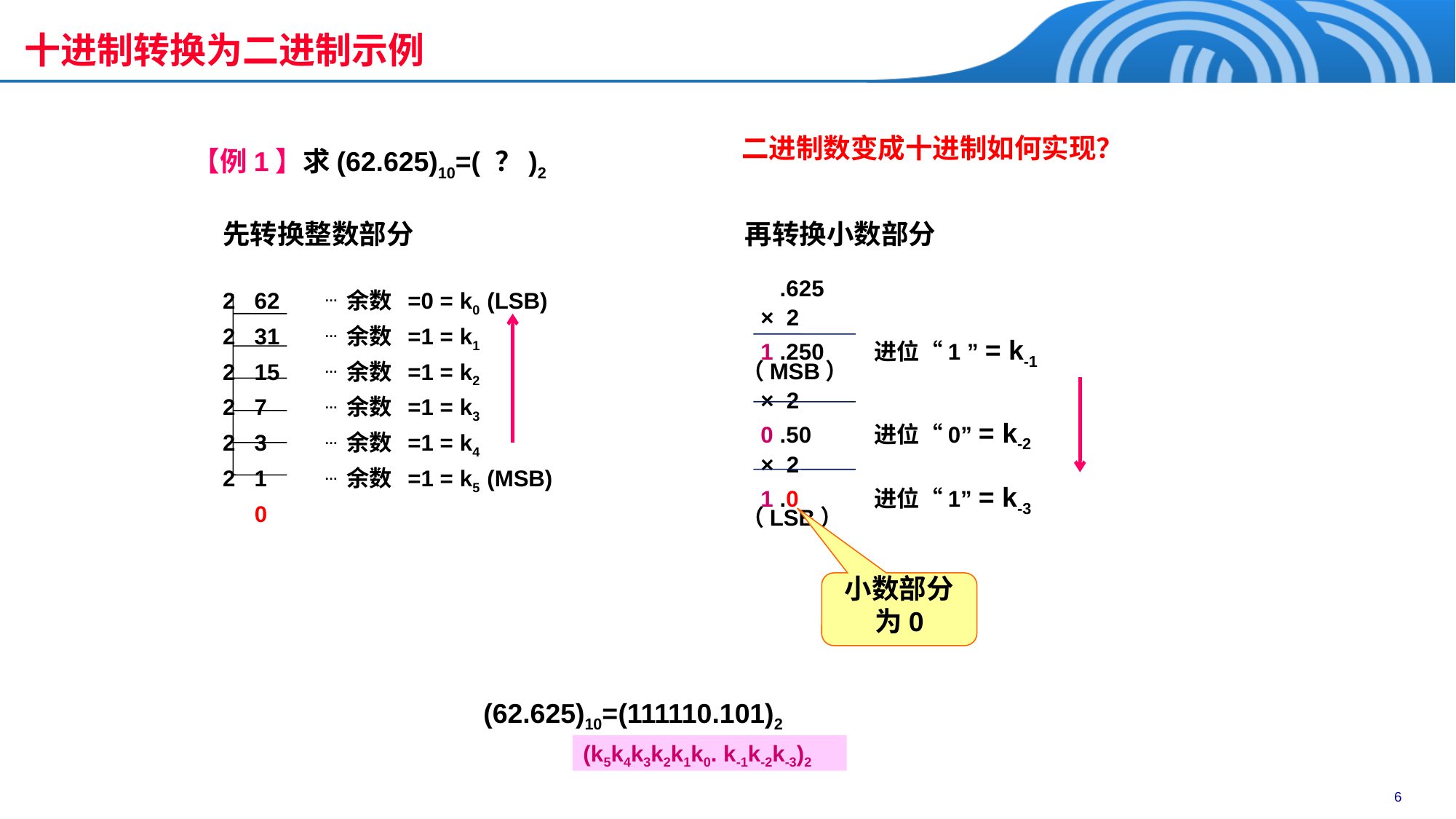

十进制转换为二进制示例
二进制数变成十进制如何实现？
【例1】求(62.625)10=( ？)2
再转换小数部分
先转换整数部分
      .625
   ×  2
   1 .250       进位“1 ” = k-1 （MSB）
   ×  2
   0 .50         进位“0” = k-2
   ×  2
   1 .0           进位“1” = k-3  （LSB）
2   62       … 余数  =0 = k0  (LSB)
2   31       … 余数  =1 = k1
2   15       … 余数  =1 = k2
2   7         … 余数  =1 = k3
2   3         … 余数  =1 = k4
2   1         … 余数  =1 = k5  (MSB)
     0

小数部分为0
(62.625)10=(111110.101)2
(k5k4k3k2k1k0. k-1k-2k-3)2